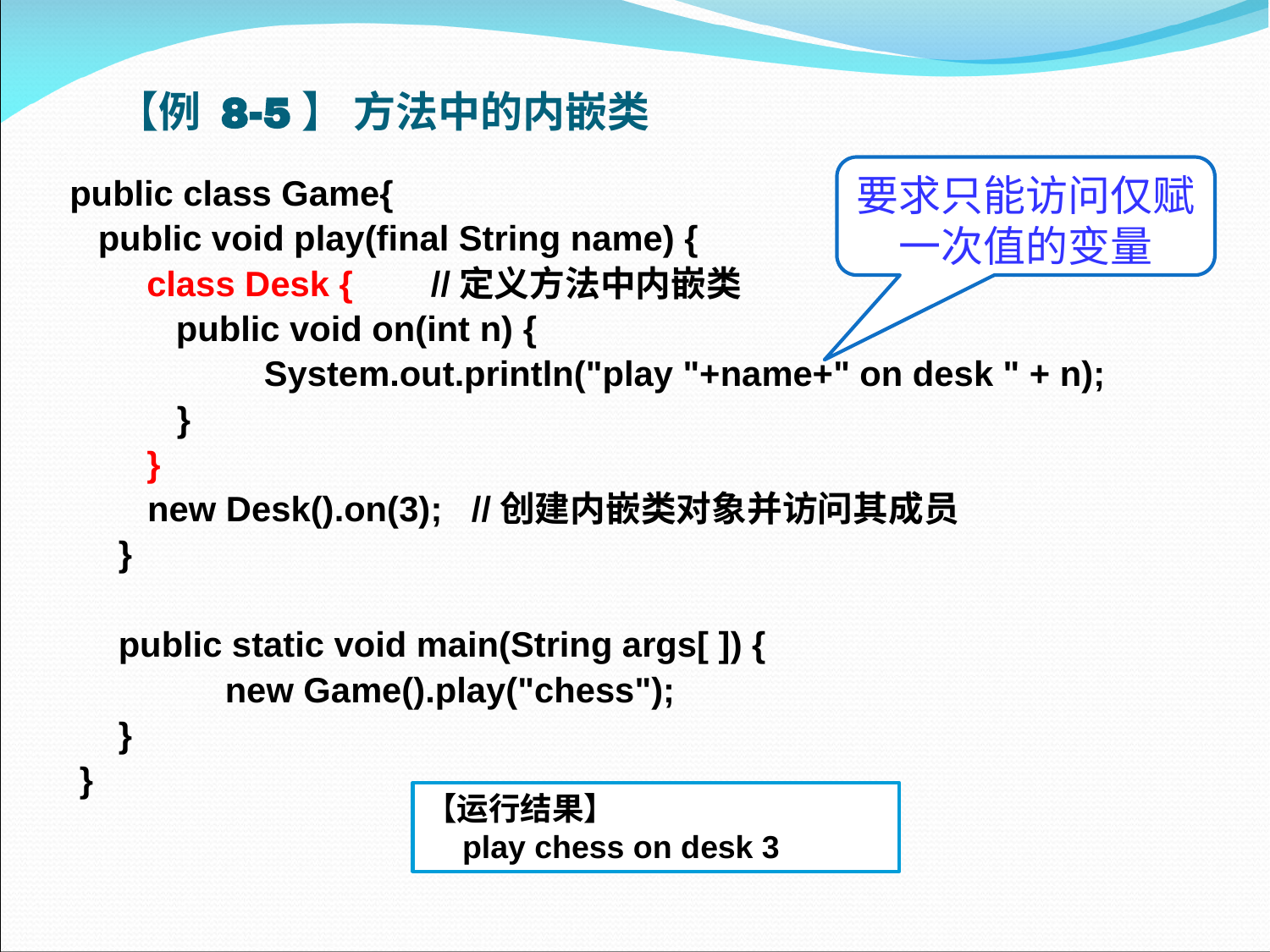

# 【例 8-5】 方法中的内嵌类
要求只能访问仅赋一次值的变量
public class Game{
 	public void play(final String name) {
  	     class Desk {        //定义方法中内嵌类
	        public void on(int n) {
		    System.out.println("play "+name+" on desk " + n);
           }
	     }
        new Desk().on(3);   //创建内嵌类对象并访问其成员
     }

     public static void main(String args[ ]) {
 		new Game().play("chess");
     }
 }
【运行结果】play chess on desk 3